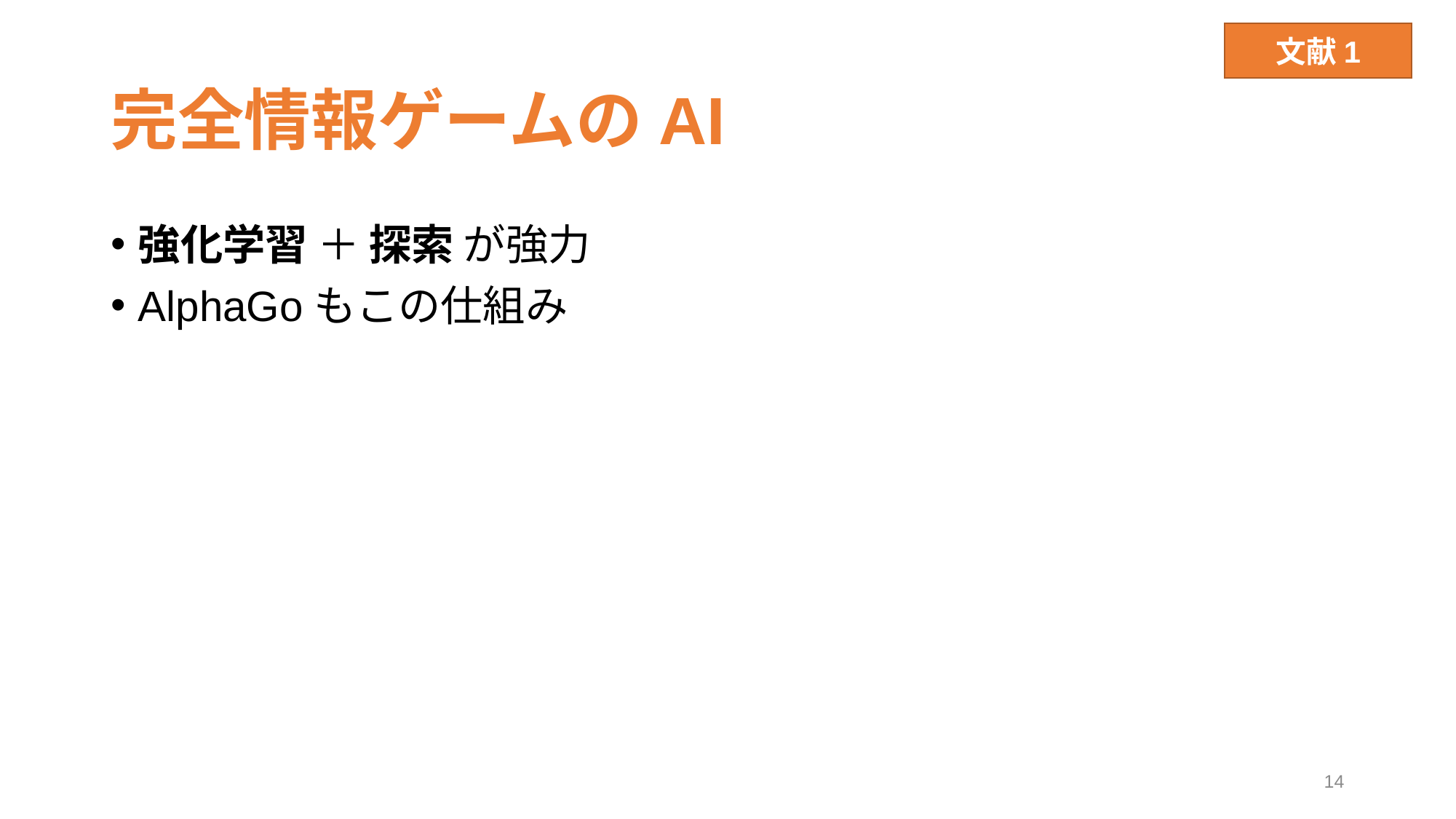

文献1
# 完全情報ゲームのAI
強化学習 ＋ 探索 が強力
AlphaGoもこの仕組み
14